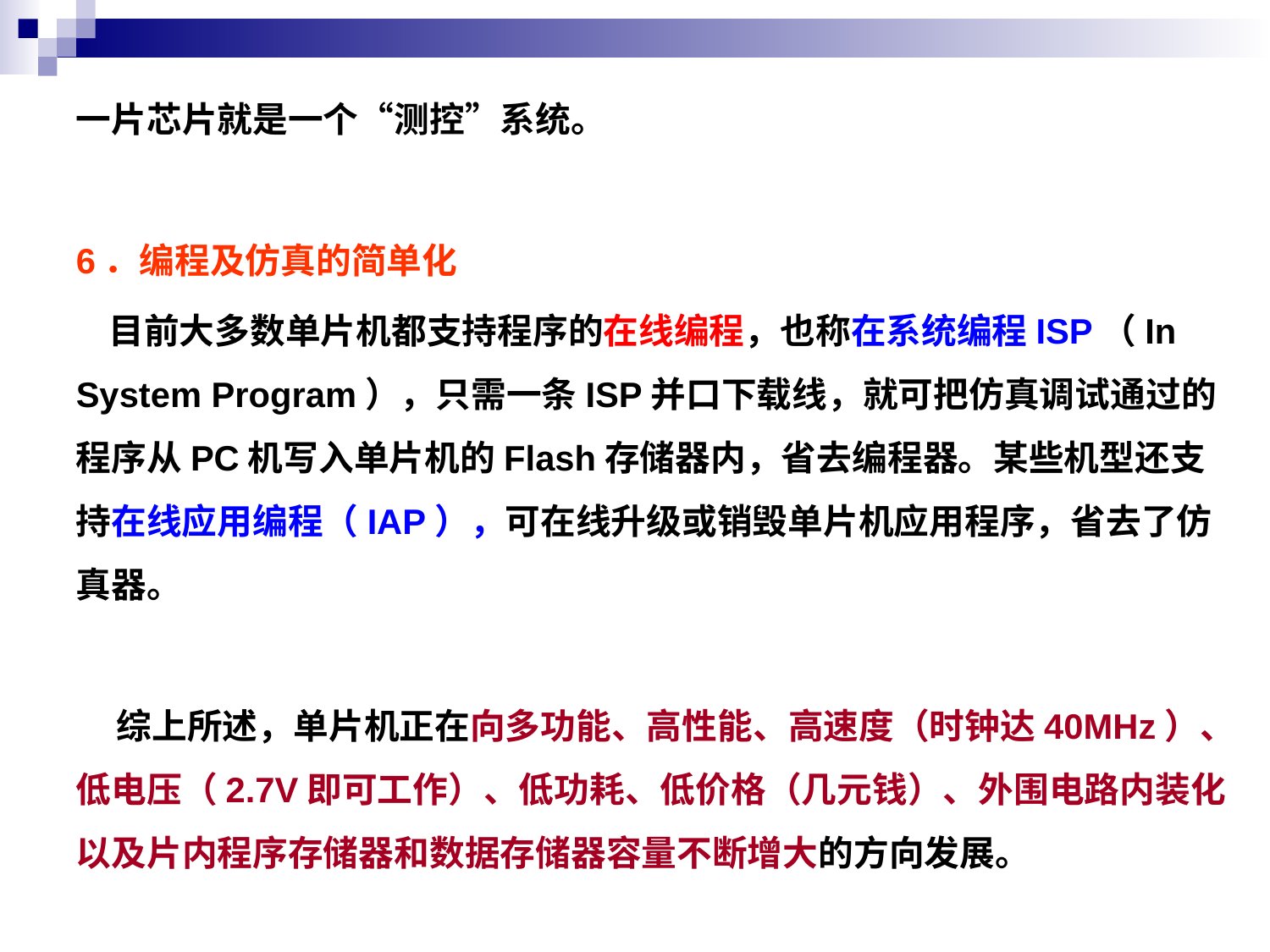

一片芯片就是一个“测控”系统。

6．编程及仿真的简单化
   目前大多数单片机都支持程序的在线编程，也称在系统编程ISP（In System Program），只需一条ISP并口下载线，就可把仿真调试通过的程序从PC机写入单片机的Flash存储器内，省去编程器。某些机型还支持在线应用编程（IAP），可在线升级或销毁单片机应用程序，省去了仿真器。

    综上所述，单片机正在向多功能、高性能、高速度（时钟达40MHz）、低电压（2.7V即可工作）、低功耗、低价格（几元钱）、外围电路内装化以及片内程序存储器和数据存储器容量不断增大的方向发展。